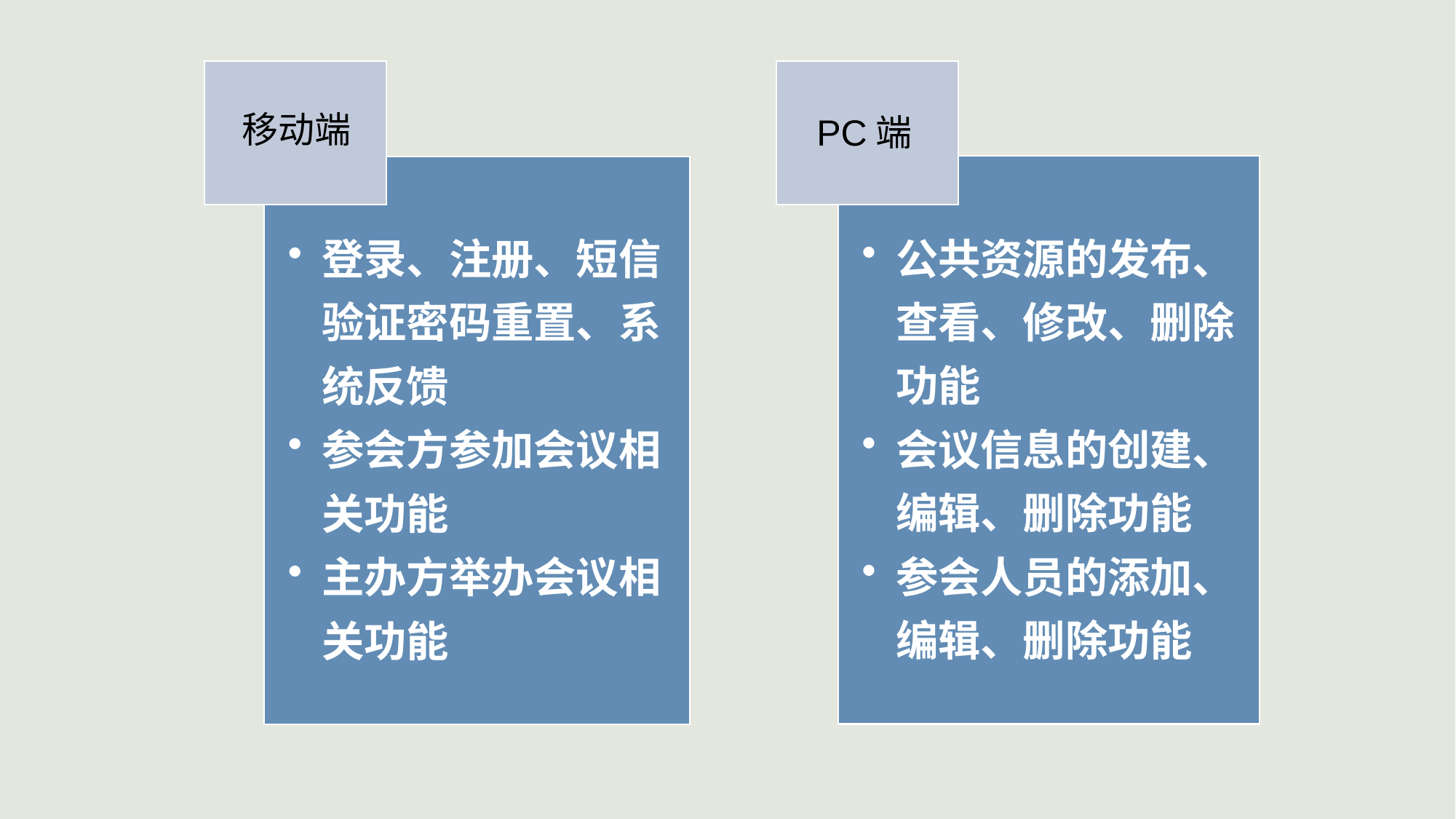

登录、注册、短信验证密码重置、系统反馈
参会方参加会议相关功能
主办方举办会议相关功能

公共资源的发布、查看、修改、删除功能
会议信息的创建、编辑、删除功能
参会人员的添加、编辑、删除功能
移动端
PC端